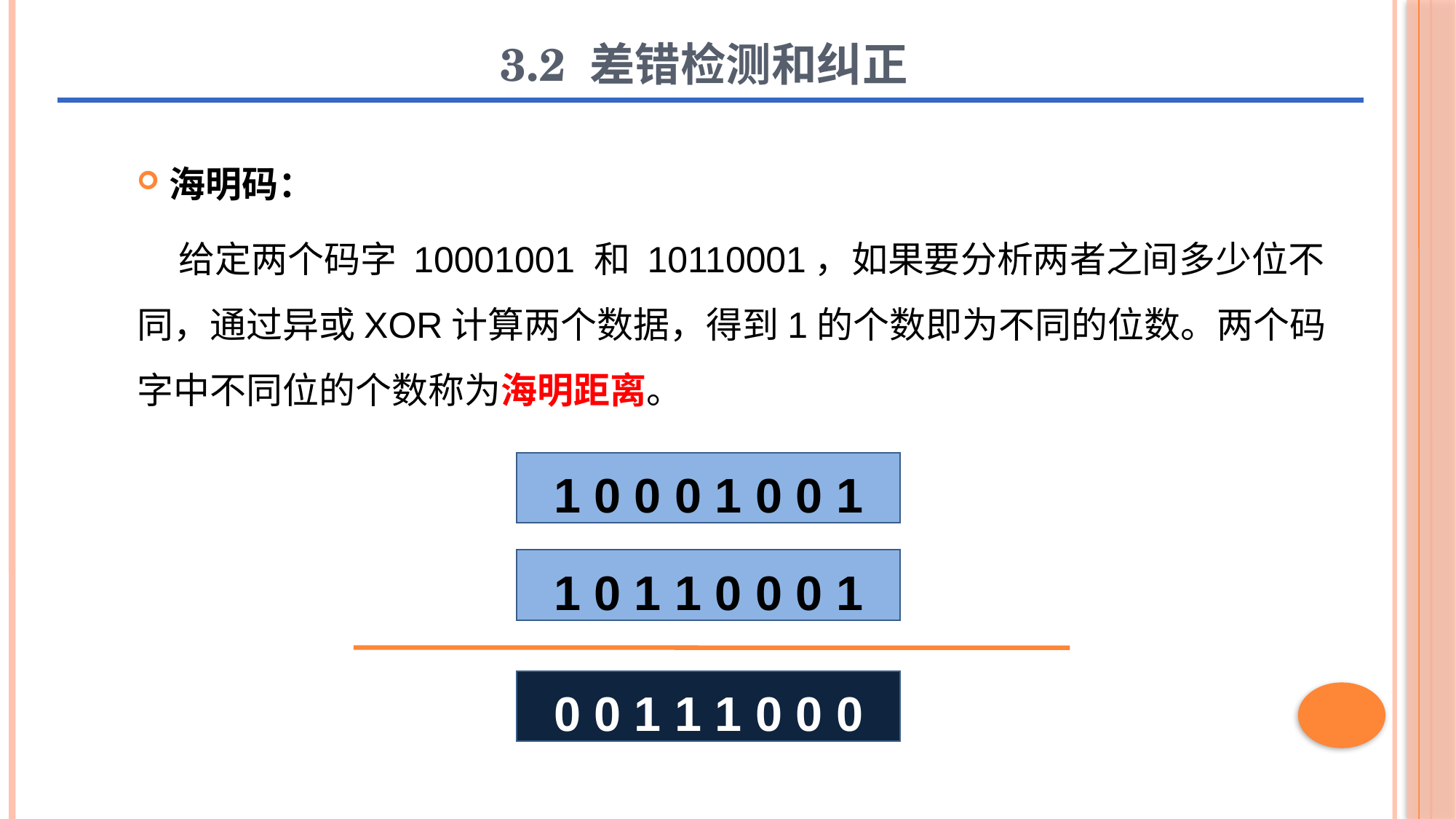

# 3.2 差错检测和纠正
海明码：
    给定两个码字 10001001 和 10110001，如果要分析两者之间多少位不同，通过异或XOR计算两个数据，得到1的个数即为不同的位数。两个码字中不同位的个数称为海明距离。
1 0 0 0 1 0 0 1
1 0 1 1 0 0 0 1

0 0 1 1 1 0 0 0